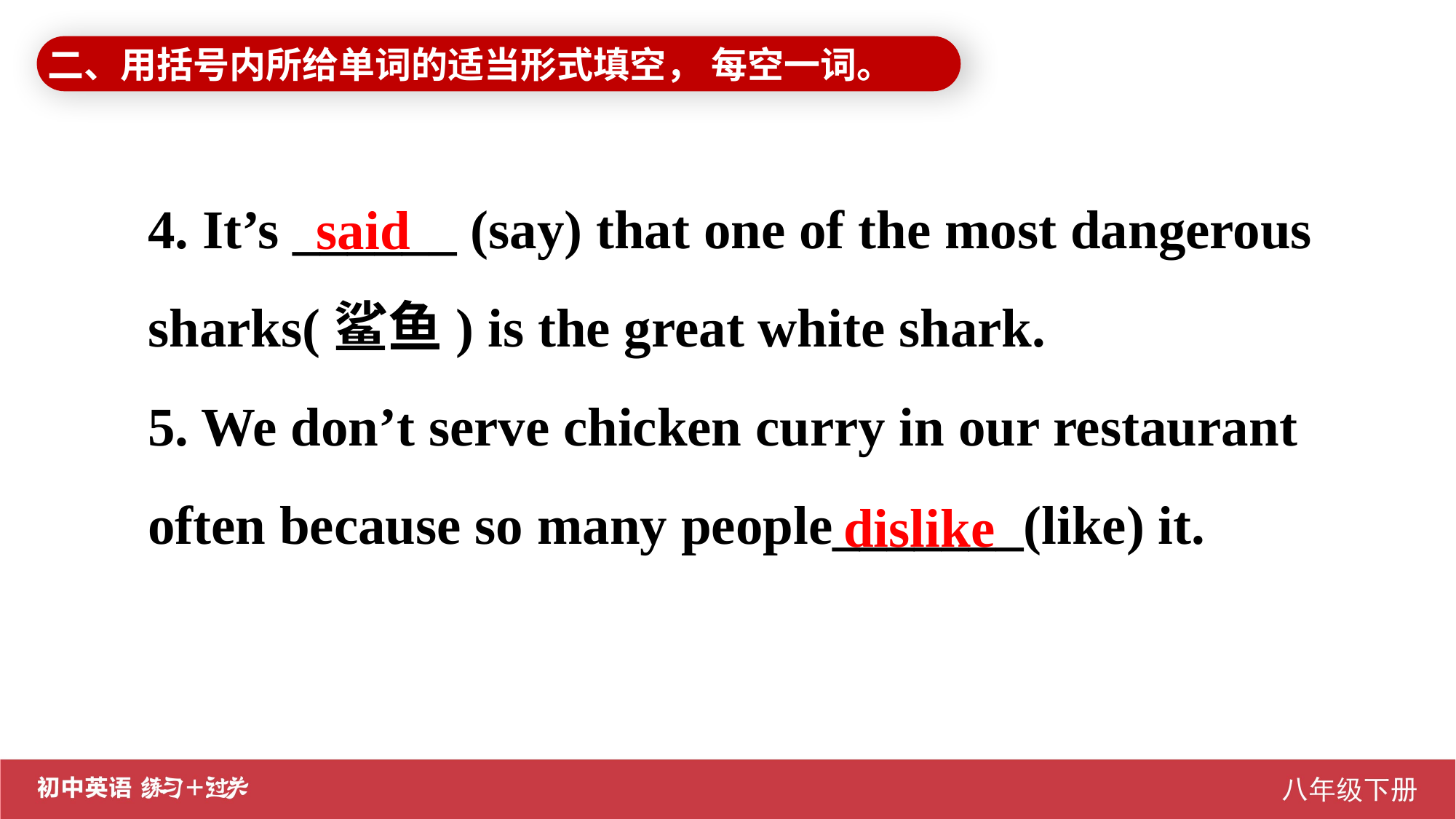

二、用括号内所给单词的适当形式填空， 每空一词。
4. It’s ______ (say) that one of the most dangerous sharks(鲨鱼) is the great white shark.
5. We don’t serve chicken curry in our restaurant often because so many people_______(like) it.
said
 dislike